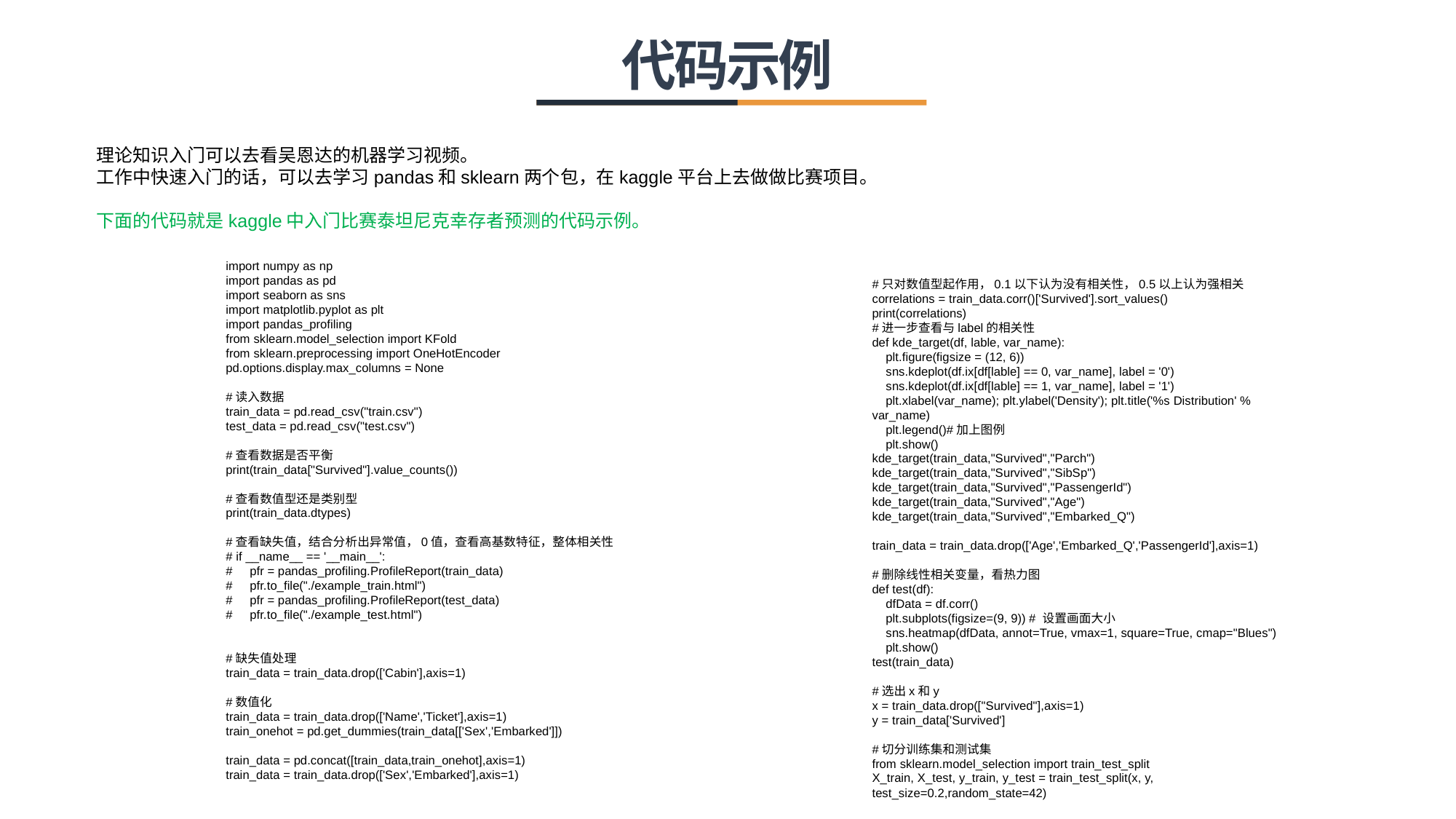

代码示例

理论知识入门可以去看吴恩达的机器学习视频。
工作中快速入门的话，可以去学习pandas和sklearn两个包，在kaggle平台上去做做比赛项目。

下面的代码就是kaggle中入门比赛泰坦尼克幸存者预测的代码示例。
import numpy as np
import pandas as pd
import seaborn as sns
import matplotlib.pyplot as plt
import pandas_profiling
from sklearn.model_selection import KFold
from sklearn.preprocessing import OneHotEncoder
pd.options.display.max_columns = None

#读入数据
train_data = pd.read_csv("train.csv")
test_data = pd.read_csv("test.csv")

#查看数据是否平衡
print(train_data["Survived"].value_counts())

#查看数值型还是类别型
print(train_data.dtypes)

#查看缺失值，结合分析出异常值，0值，查看高基数特征，整体相关性
# if __name__ == '__main__':
#     pfr = pandas_profiling.ProfileReport(train_data)
#     pfr.to_file("./example_train.html")
#     pfr = pandas_profiling.ProfileReport(test_data)
#     pfr.to_file("./example_test.html")

#缺失值处理
train_data = train_data.drop(['Cabin'],axis=1)

#数值化
train_data = train_data.drop(['Name','Ticket'],axis=1)
train_onehot = pd.get_dummies(train_data[['Sex','Embarked']])

train_data = pd.concat([train_data,train_onehot],axis=1)
train_data = train_data.drop(['Sex','Embarked'],axis=1)

#只对数值型起作用，0.1以下认为没有相关性，0.5以上认为强相关
correlations = train_data.corr()['Survived'].sort_values()
print(correlations)
#进一步查看与label的相关性
def kde_target(df, lable, var_name):
    plt.figure(figsize = (12, 6))
    sns.kdeplot(df.ix[df[lable] == 0, var_name], label = '0')
    sns.kdeplot(df.ix[df[lable] == 1, var_name], label = '1')
    plt.xlabel(var_name); plt.ylabel('Density'); plt.title('%s Distribution' % var_name)
    plt.legend()#加上图例
    plt.show()
kde_target(train_data,"Survived","Parch")
kde_target(train_data,"Survived","SibSp")
kde_target(train_data,"Survived","PassengerId")
kde_target(train_data,"Survived","Age")
kde_target(train_data,"Survived","Embarked_Q")

train_data = train_data.drop(['Age','Embarked_Q','PassengerId'],axis=1)

#删除线性相关变量，看热力图
def test(df):
    dfData = df.corr()
    plt.subplots(figsize=(9, 9)) # 设置画面大小
    sns.heatmap(dfData, annot=True, vmax=1, square=True, cmap="Blues")
    plt.show()
test(train_data)

#选出x和y
x = train_data.drop(["Survived"],axis=1)
y = train_data['Survived']

#切分训练集和测试集
from sklearn.model_selection import train_test_split
X_train, X_test, y_train, y_test = train_test_split(x, y, test_size=0.2,random_state=42)